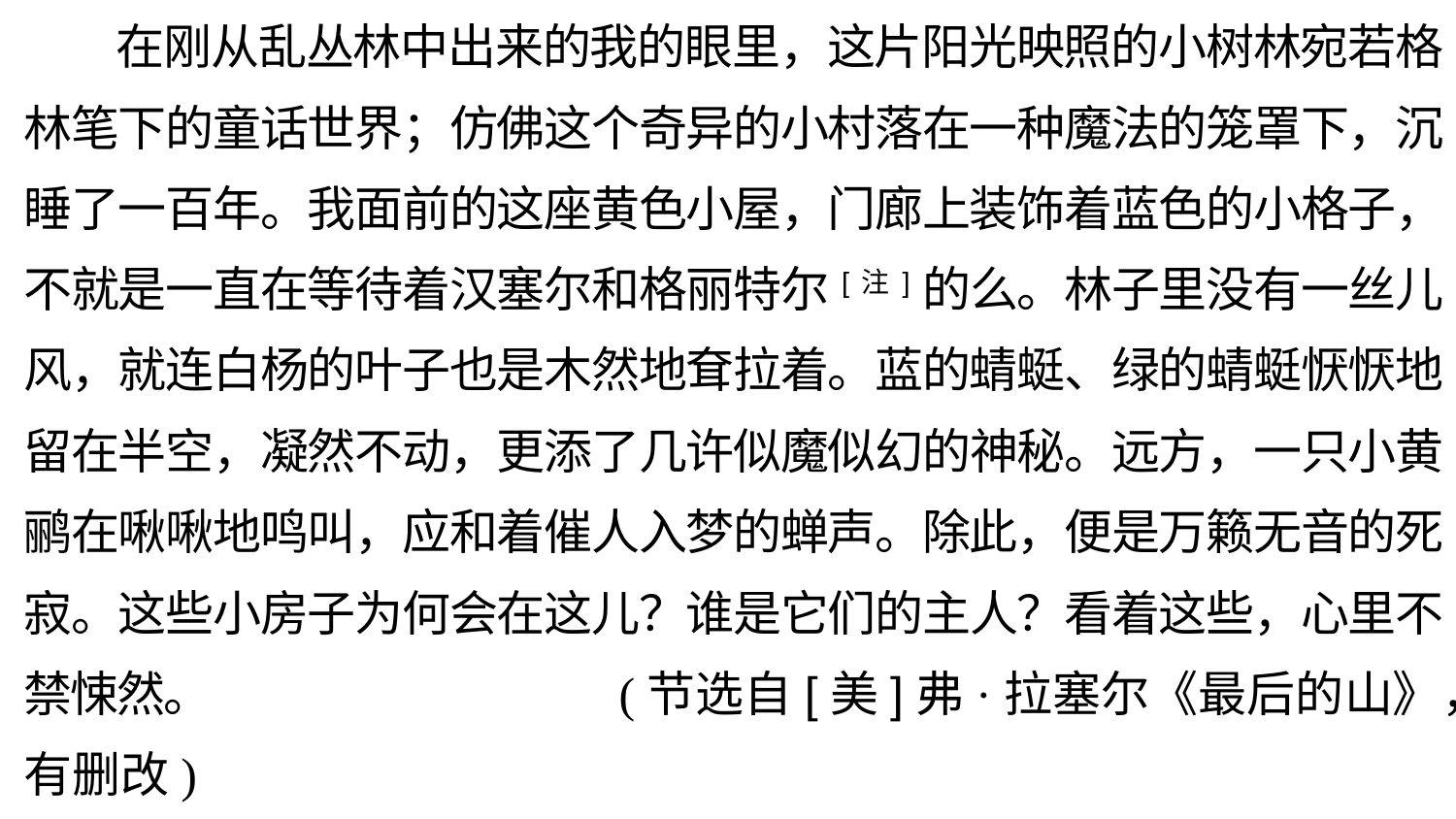

在刚从乱丛林中出来的我的眼里，这片阳光映照的小树林宛若格林笔下的童话世界；仿佛这个奇异的小村落在一种魔法的笼罩下，沉睡了一百年。我面前的这座黄色小屋，门廊上装饰着蓝色的小格子，不就是一直在等待着汉塞尔和格丽特尔[注]的么。林子里没有一丝儿风，就连白杨的叶子也是木然地耷拉着。蓝的蜻蜓、绿的蜻蜓恹恹地留在半空，凝然不动，更添了几许似魔似幻的神秘。远方，一只小黄鹂在啾啾地鸣叫，应和着催人入梦的蝉声。除此，便是万籁无音的死寂。这些小房子为何会在这儿？谁是它们的主人？看着这些，心里不禁悚然。	                                (节选自[美]弗·拉塞尔《最后的山》，有删改)
注　格林同名童话中的男女主人公。